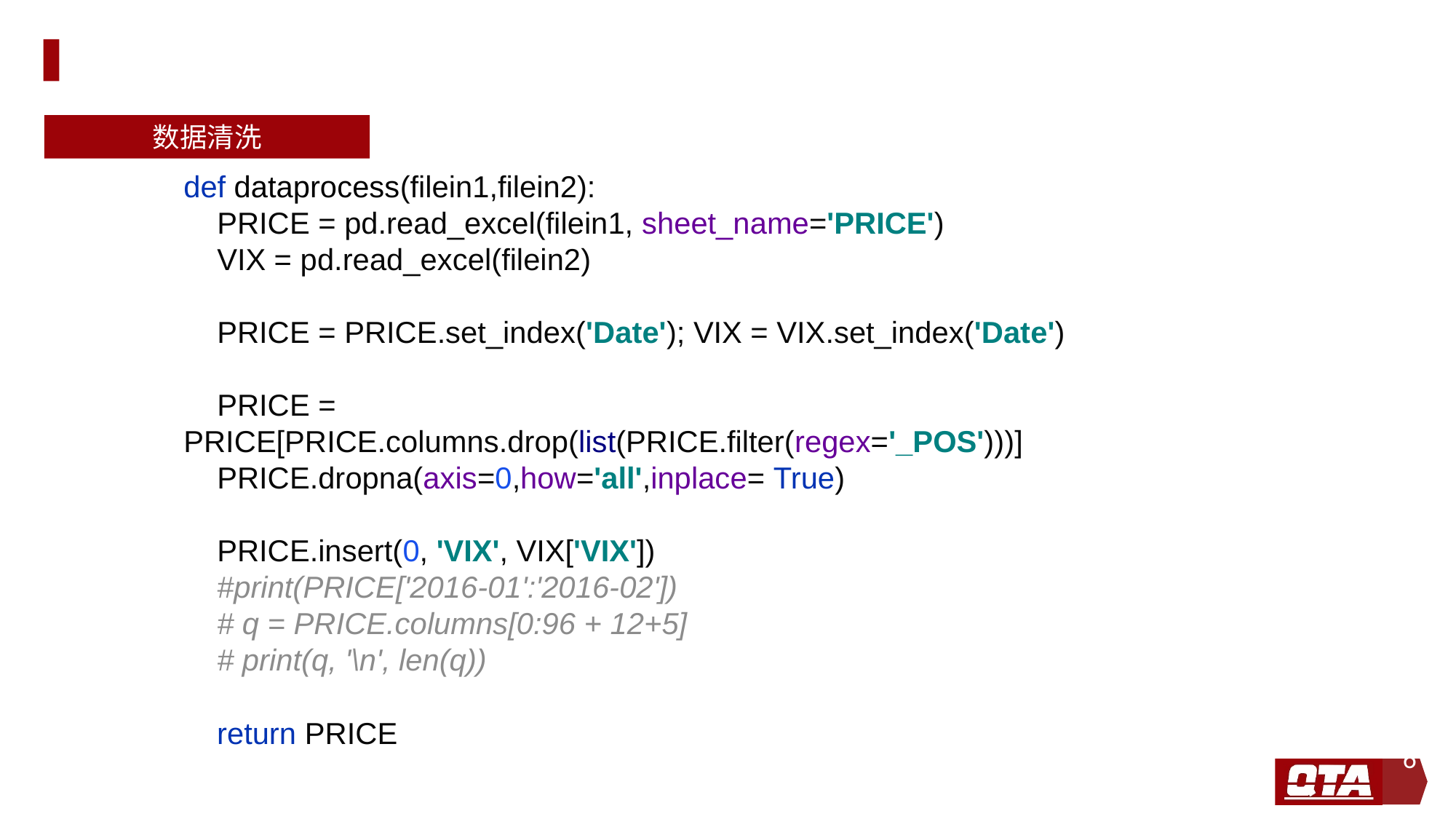

数据清洗
def dataprocess(filein1,filein2):
    PRICE = pd.read_excel(filein1, sheet_name='PRICE')
    VIX = pd.read_excel(filein2)
    PRICE = PRICE.set_index('Date'); VIX = VIX.set_index('Date')
    PRICE = PRICE[PRICE.columns.drop(list(PRICE.filter(regex='_POS')))]
    PRICE.dropna(axis=0,how='all',inplace= True)
    PRICE.insert(0, 'VIX', VIX['VIX'])
    #print(PRICE['2016-01':'2016-02'])
    # q = PRICE.columns[0:96 + 12+5]
    # print(q, '\n', len(q))
    return PRICE
6